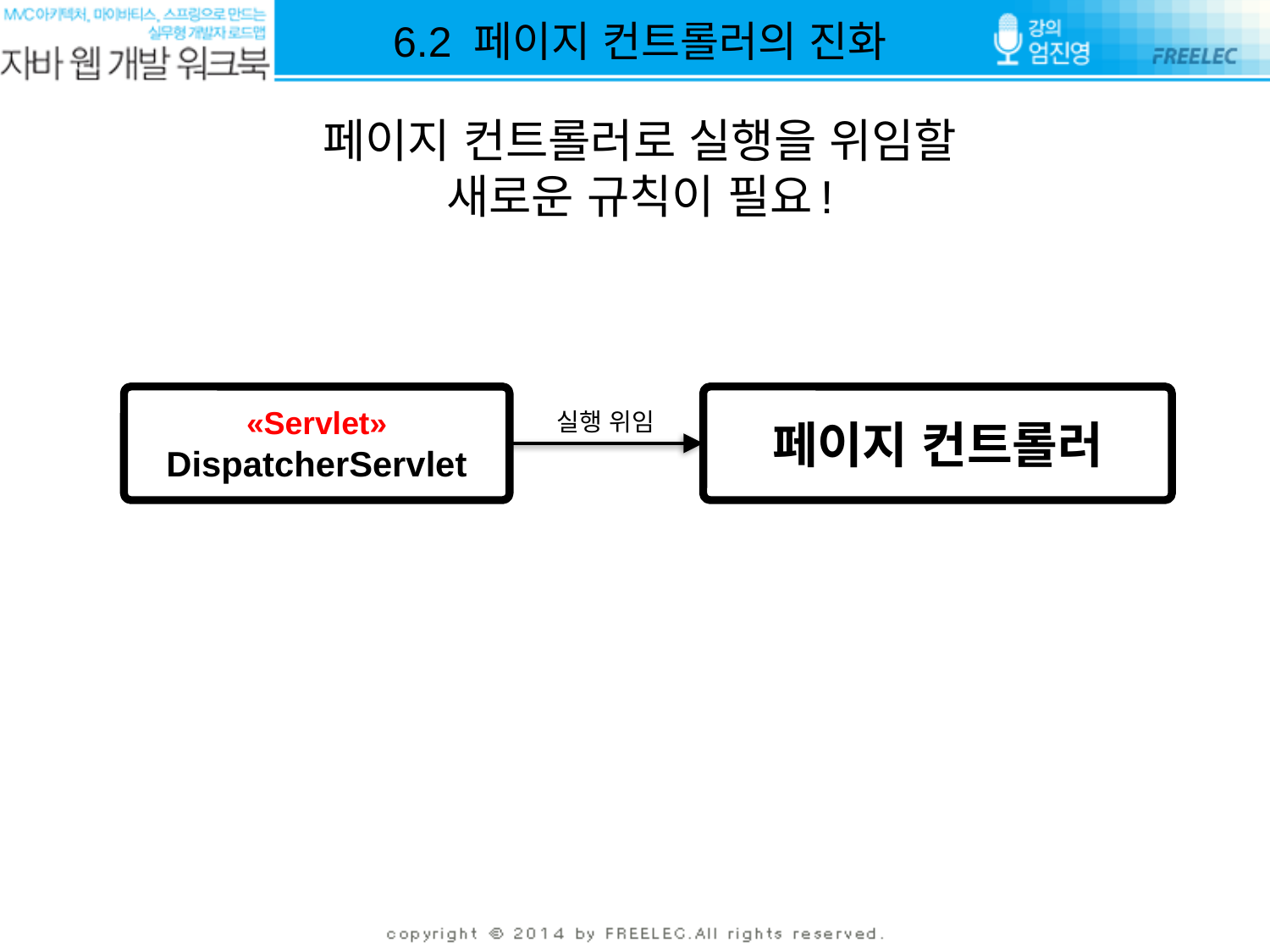

6.2 페이지 컨트롤러의 진화
페이지 컨트롤러로 실행을 위임할
새로운 규칙이 필요!
«Servlet»
DispatcherServlet

페이지 컨트롤러

실행 위임